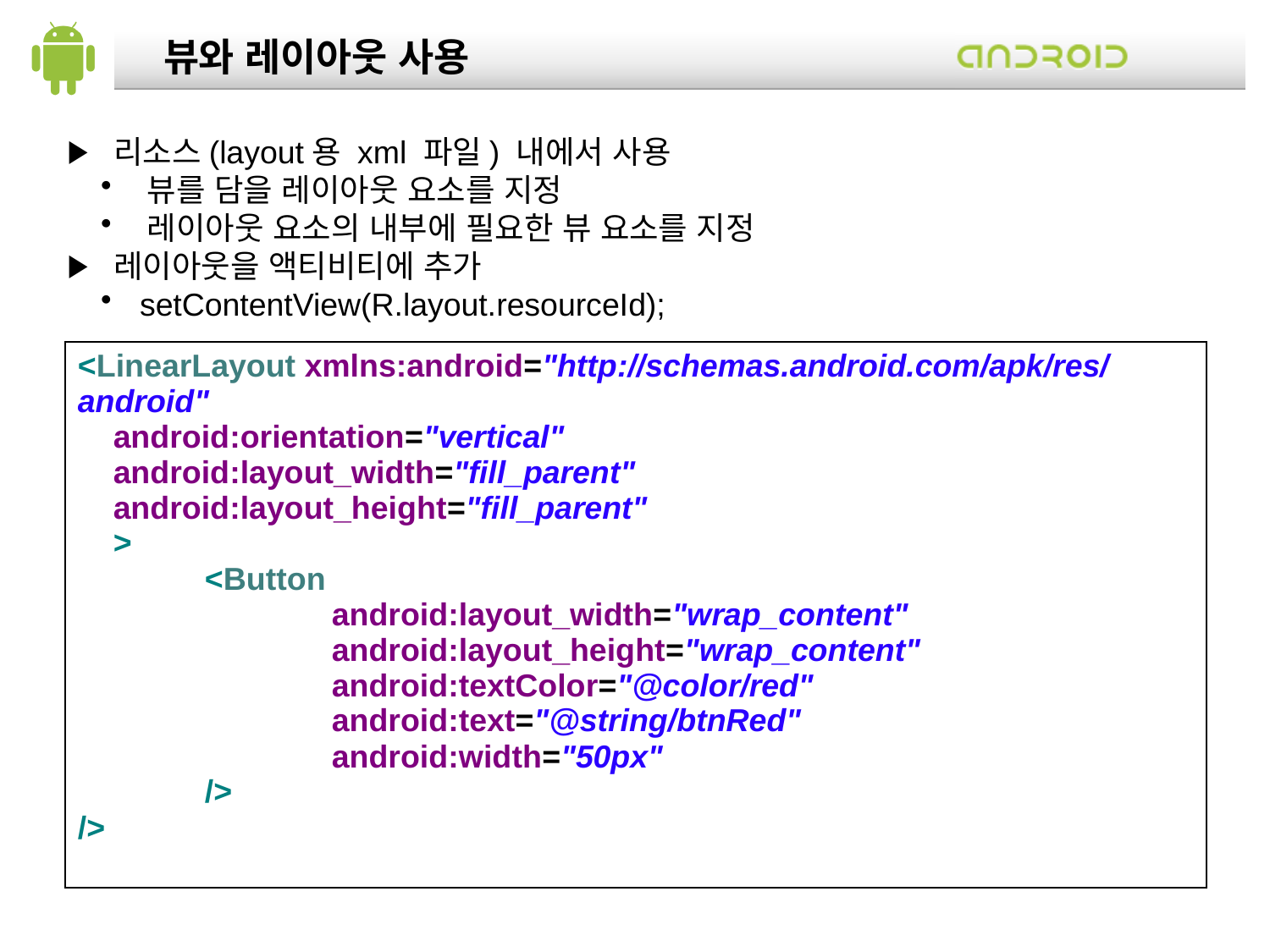

뷰와 레이아웃 사용
 리소스(layout용 xml 파일) 내에서 사용
 뷰를 담을 레이아웃 요소를 지정
 레이아웃 요소의 내부에 필요한 뷰 요소를 지정
 레이아웃을 액티비티에 추가
 setContentView(R.layout.resourceId);
| <LinearLayout xmlns:android="http://schemas.android.com/apk/res/android" android:orientation="vertical" android:layout\_width="fill\_parent" android:layout\_height="fill\_parent" > <Button android:layout\_width="wrap\_content" android:layout\_height="wrap\_content" android:textColor="@color/red" android:text="@string/btnRed" android:width="50px" /> /> |
| --- |